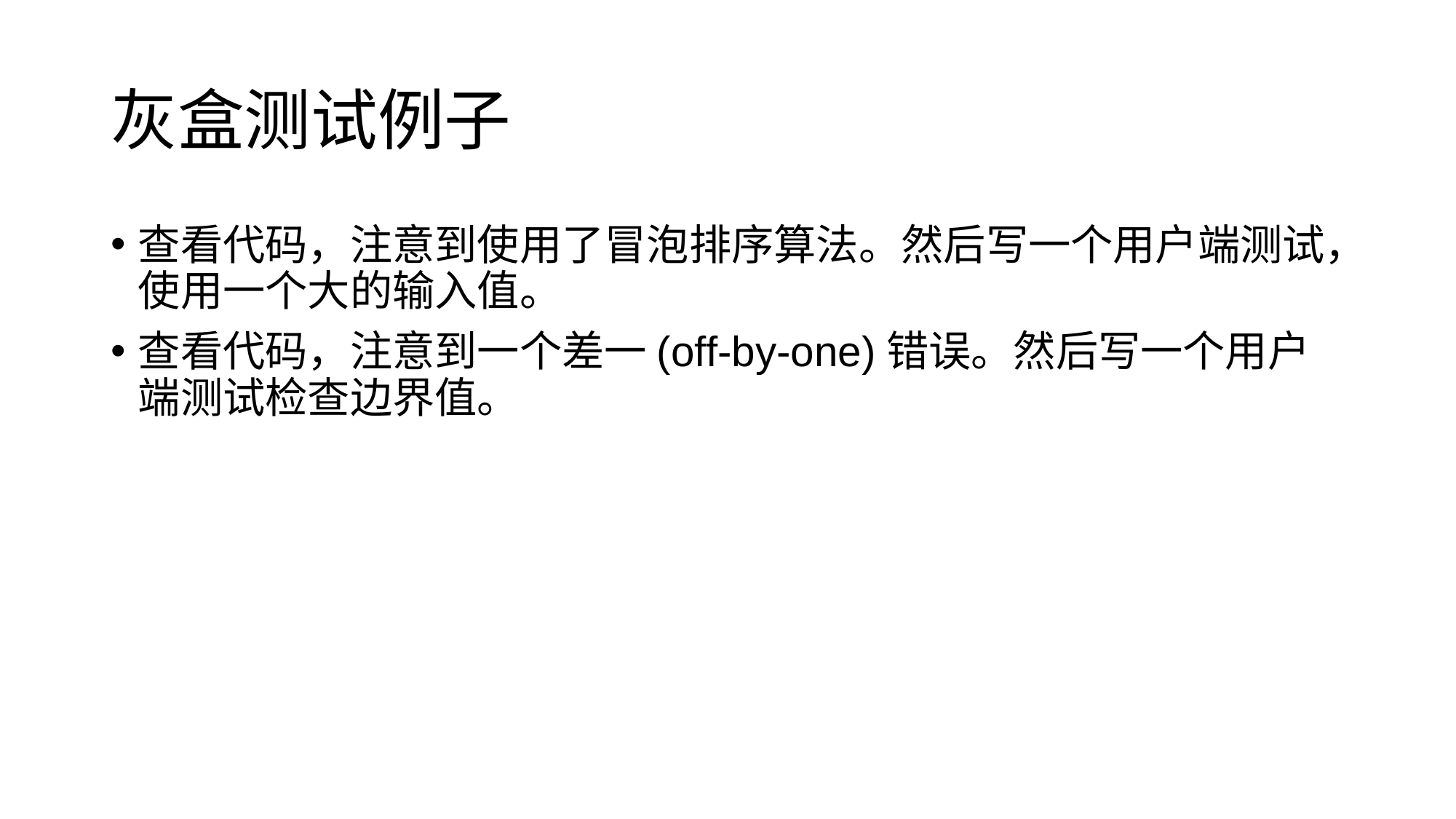

# 灰盒测试例子
查看代码，注意到使用了冒泡排序算法。然后写一个用户端测试，使用一个大的输入值。
查看代码，注意到一个差一(off-by-one)错误。然后写一个用户端测试检查边界值。